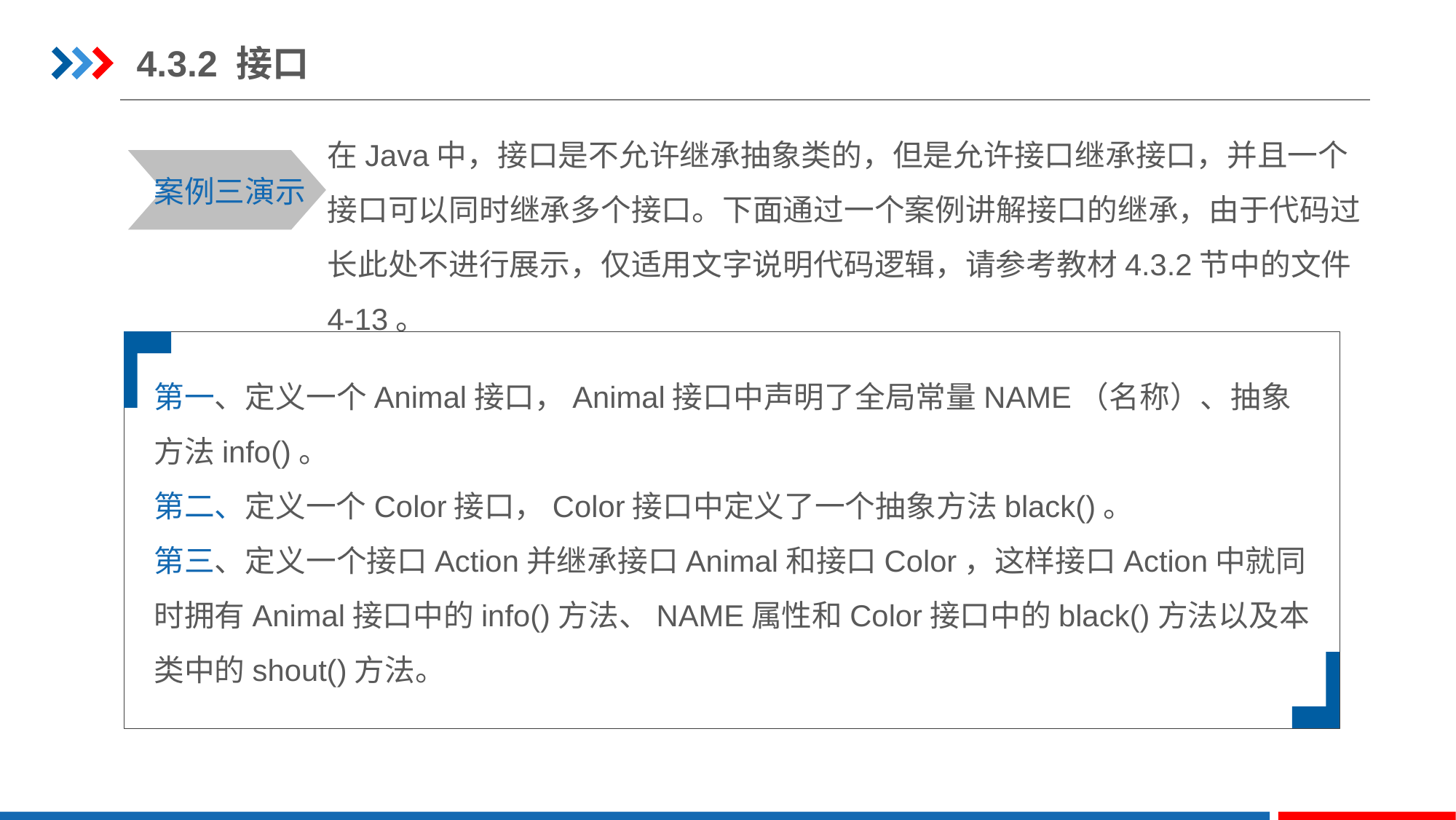

4.3.2 接口
在Java中，接口是不允许继承抽象类的，但是允许接口继承接口，并且一个接口可以同时继承多个接口。下面通过一个案例讲解接口的继承，由于代码过长此处不进行展示，仅适用文字说明代码逻辑，请参考教材4.3.2节中的文件4-13。

案例三演示

第一、定义一个Animal接口，Animal接口中声明了全局常量NAME（名称）、抽象方法info()。
第二、定义一个Color接口，Color接口中定义了一个抽象方法black()。
第三、定义一个接口Action并继承接口Animal和接口Color，这样接口Action中就同时拥有Animal接口中的info()方法、NAME属性和Color接口中的black()方法以及本类中的shout()方法。